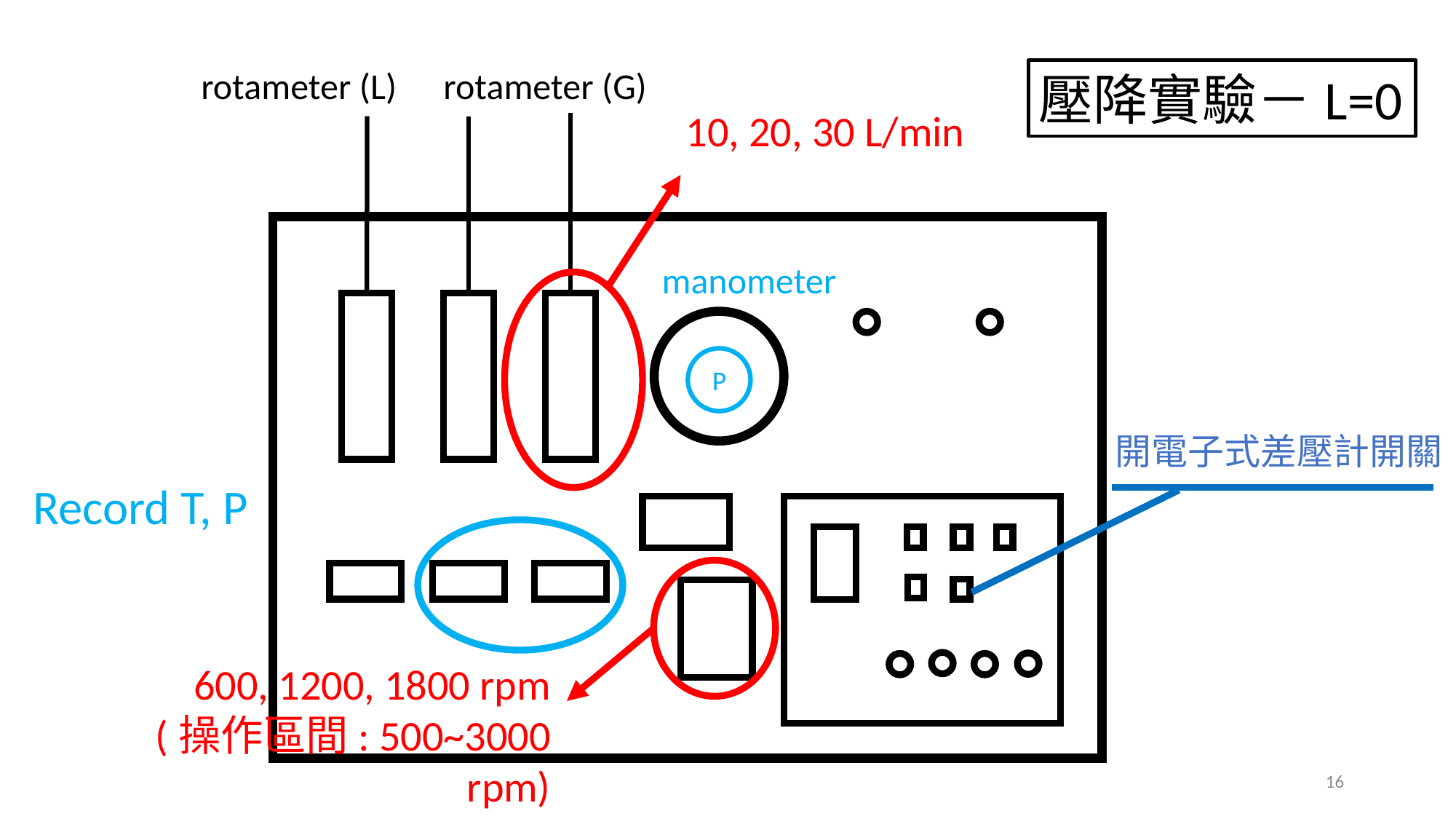

rotameter (L)
rotameter (G)
壓降實驗－L=0
10, 20, 30 L/min

manometer

P
開電子式差壓計開關
Record T, P

600, 1200, 1800 rpm
(操作區間: 500~3000 rpm)
16